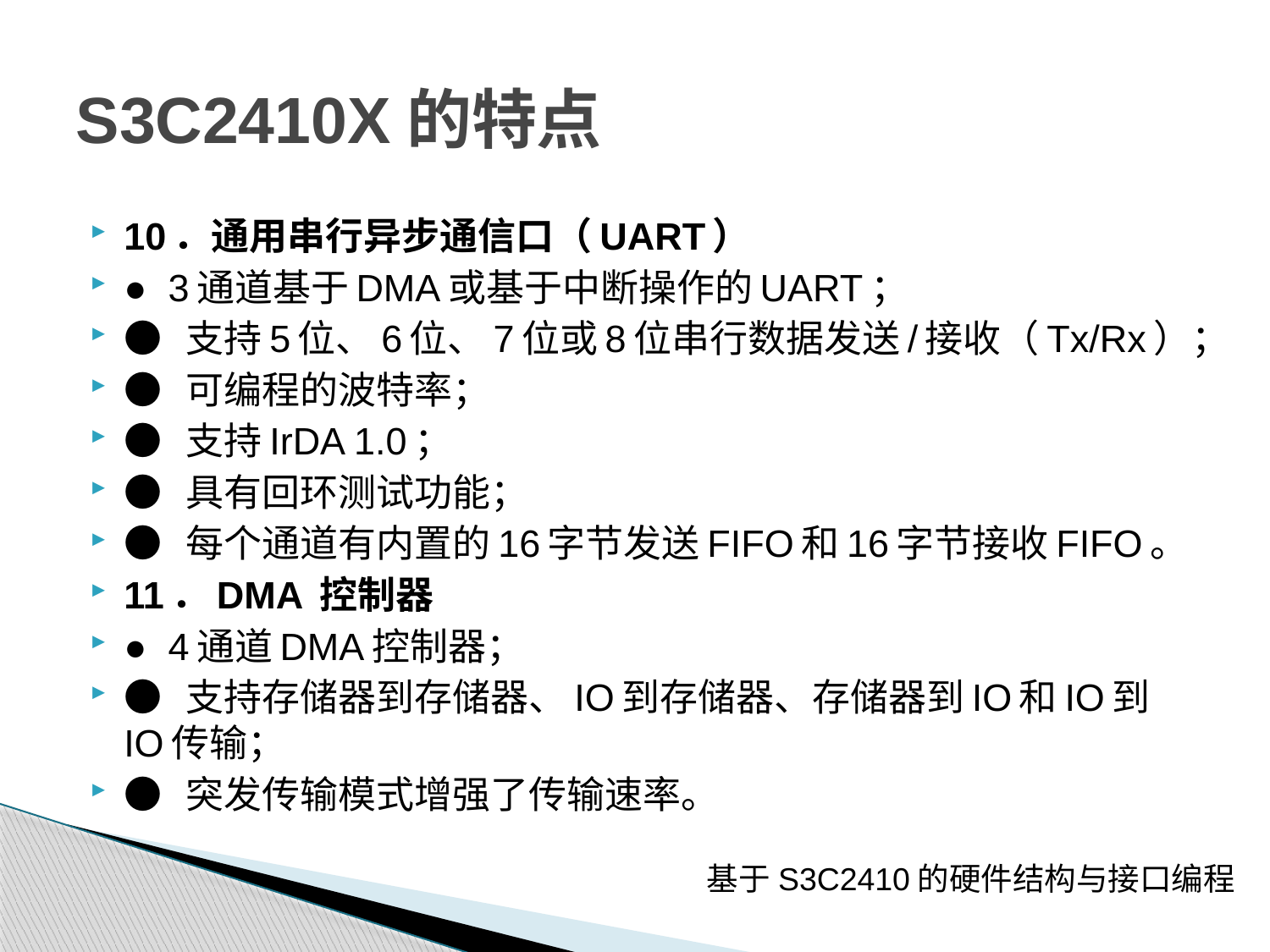

# S3C2410X的特点
10．通用串行异步通信口（UART）
●  3通道基于DMA或基于中断操作的UART；
●  支持5位、6位、7位或8位串行数据发送/接收（Tx/Rx）；
●  可编程的波特率；
●  支持IrDA 1.0；
●  具有回环测试功能；
●  每个通道有内置的16字节发送FIFO和16字节接收FIFO。
11．DMA 控制器
●  4通道DMA控制器；
●  支持存储器到存储器、IO到存储器、存储器到IO和IO到IO传输；
●  突发传输模式增强了传输速率。

基于S3C2410的硬件结构与接口编程